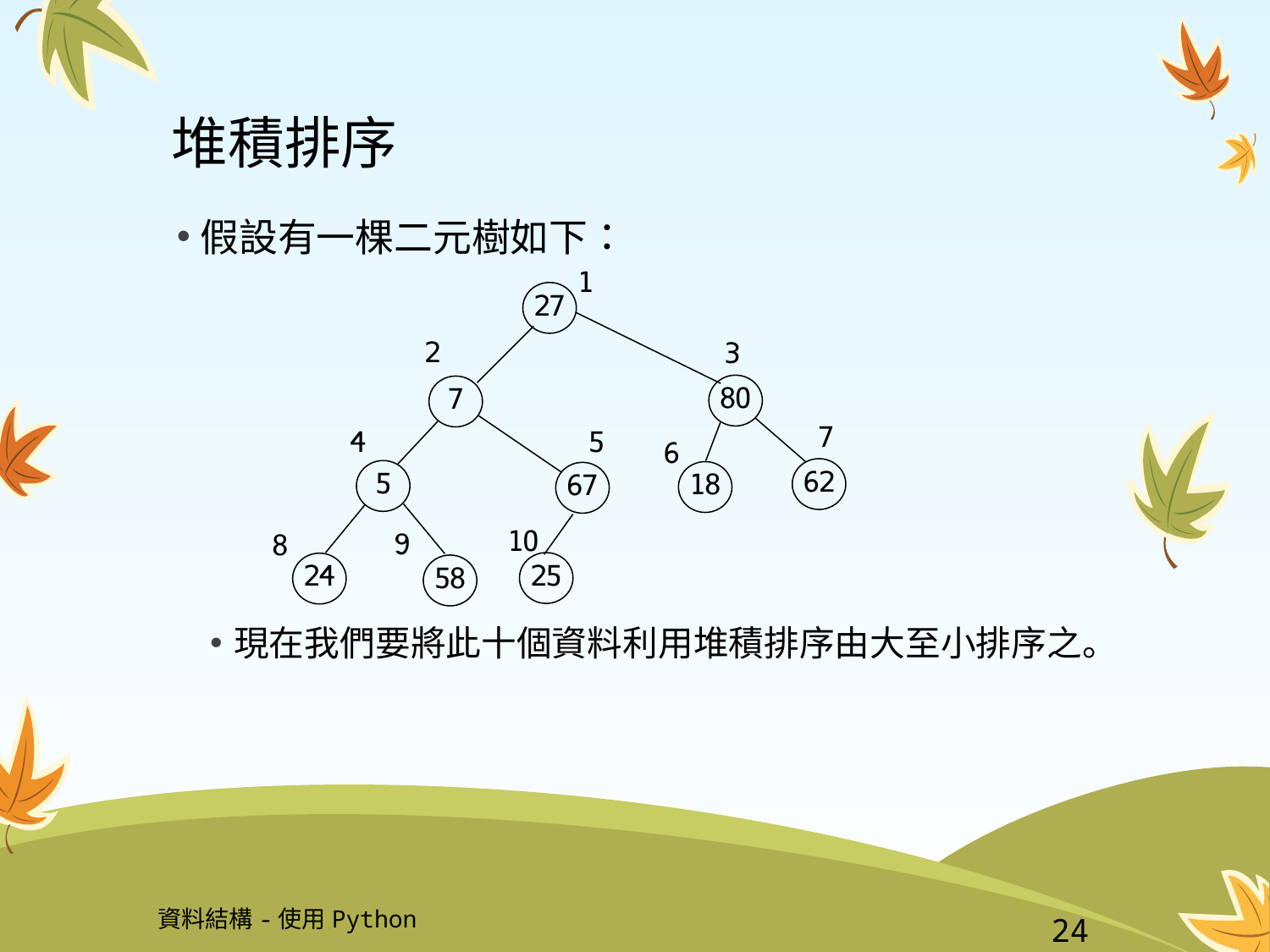

# 堆積排序
假設有一棵二元樹如下：

現在我們要將此十個資料利用堆積排序由大至小排序之。
1
27

2
3
80
7

7

5
4
6
62
5
18
67

10
9
8
25
24
58
資料結構-使用Python
24